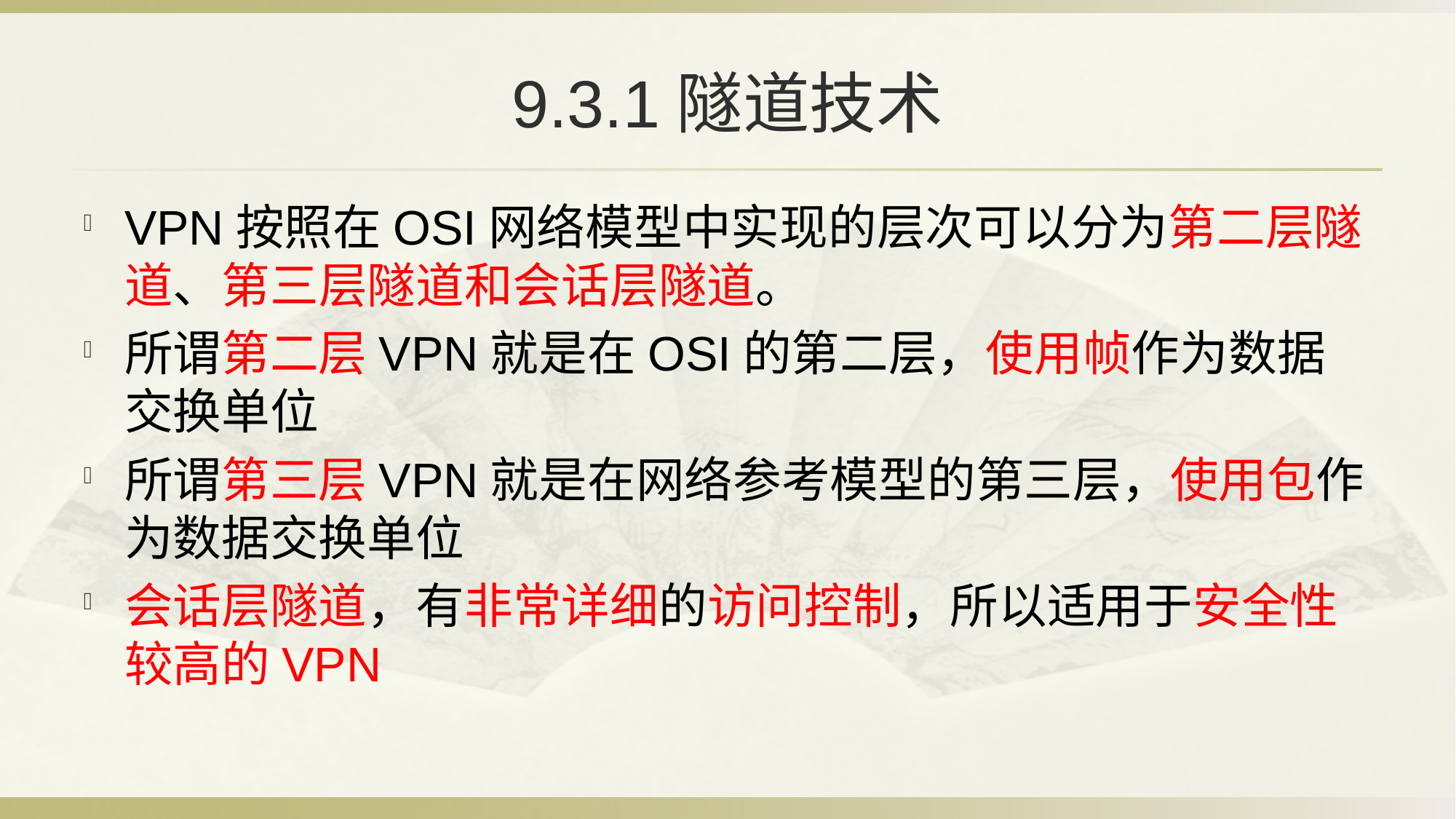

# 9.3.1隧道技术
VPN按照在OSI网络模型中实现的层次可以分为第二层隧道、第三层隧道和会话层隧道。
所谓第二层VPN就是在OSI的第二层，使用帧作为数据交换单位
所谓第三层VPN就是在网络参考模型的第三层，使用包作为数据交换单位
会话层隧道，有非常详细的访问控制，所以适用于安全性较高的VPN